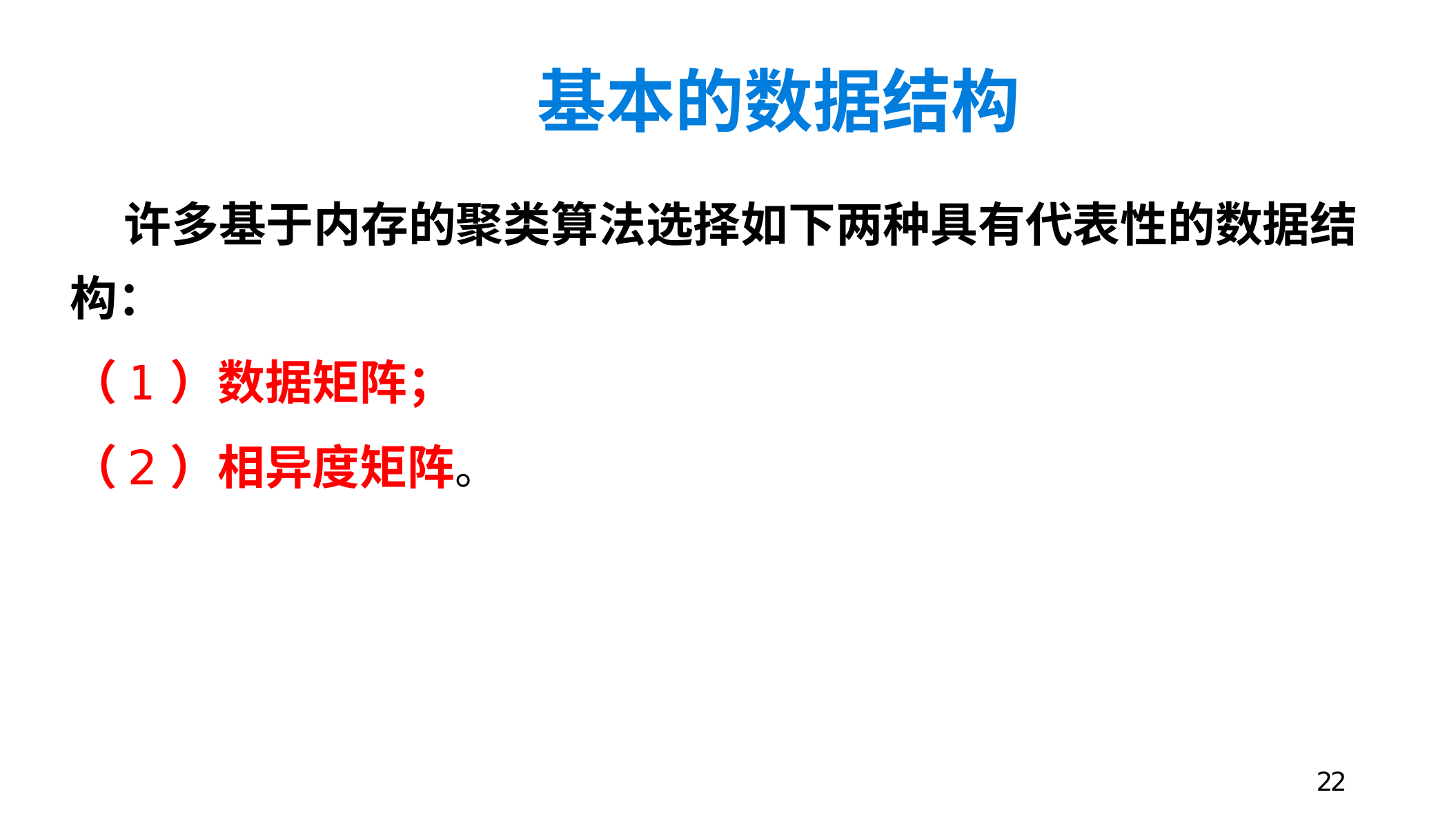

基本的数据结构
    许多基于内存的聚类算法选择如下两种具有代表性的数据结构：
（1）数据矩阵；
（2）相异度矩阵。
22